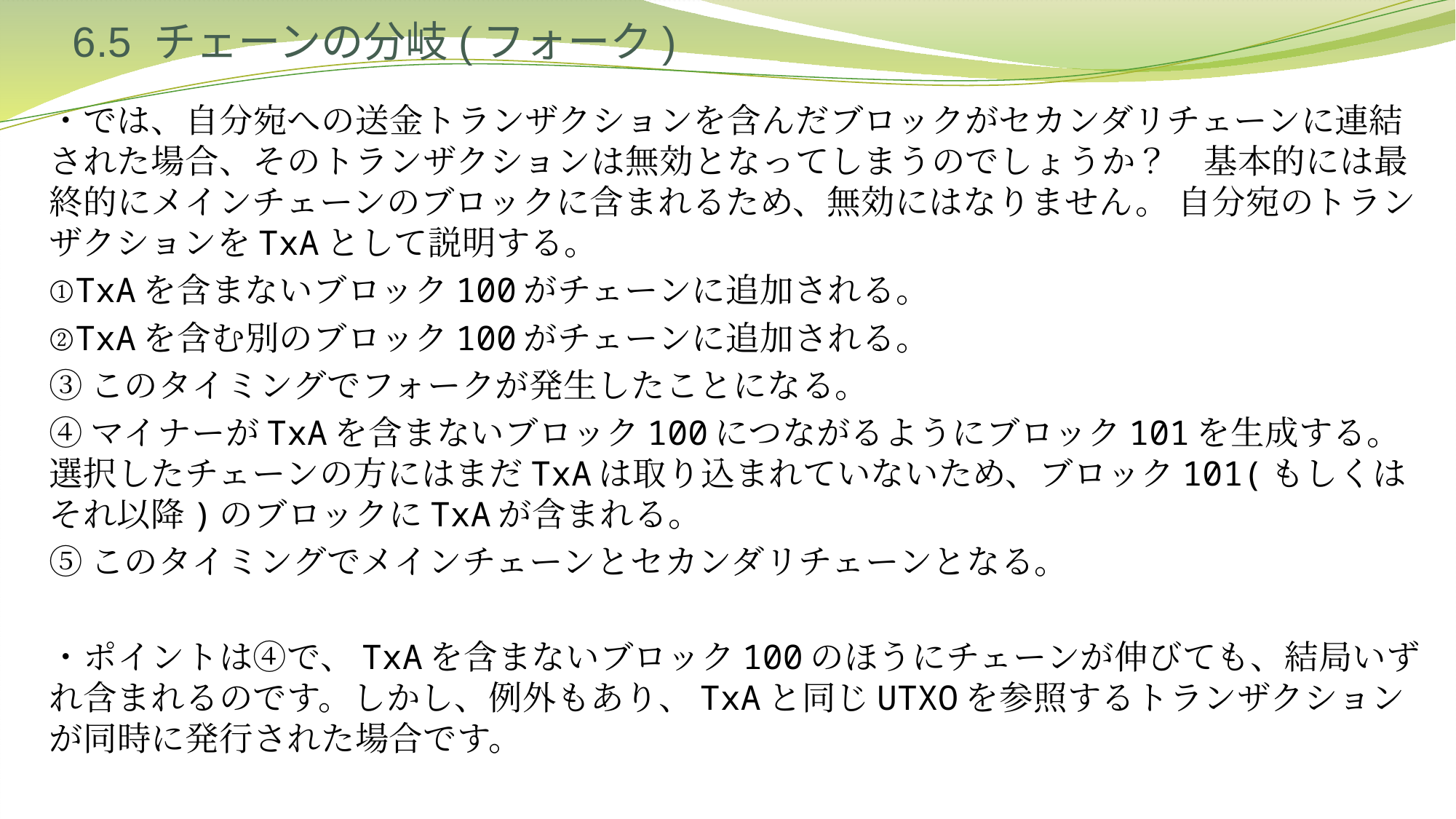

# 6.5 チェーンの分岐(フォーク)
・では、自分宛への送金トランザクションを含んだブロックがセカンダリチェーンに連結された場合、そのトランザクションは無効となってしまうのでしょうか？　基本的には最終的にメインチェーンのブロックに含まれるため、無効にはなりません。 自分宛のトランザクションをTxAとして説明する。
①TxAを含まないブロック100がチェーンに追加される。
②TxAを含む別のブロック100がチェーンに追加される。
③このタイミングでフォークが発生したことになる。
④マイナーがTxAを含まないブロック100につながるようにブロック101を生成する。選択したチェーンの方にはまだTxAは取り込まれていないため、ブロック101(もしくはそれ以降)のブロックにTxAが含まれる。
⑤このタイミングでメインチェーンとセカンダリチェーンとなる。

・ポイントは④で、TxAを含まないブロック100のほうにチェーンが伸びても、結局いずれ含まれるのです。しかし、例外もあり、TxAと同じUTXOを参照するトランザクションが同時に発行された場合です。